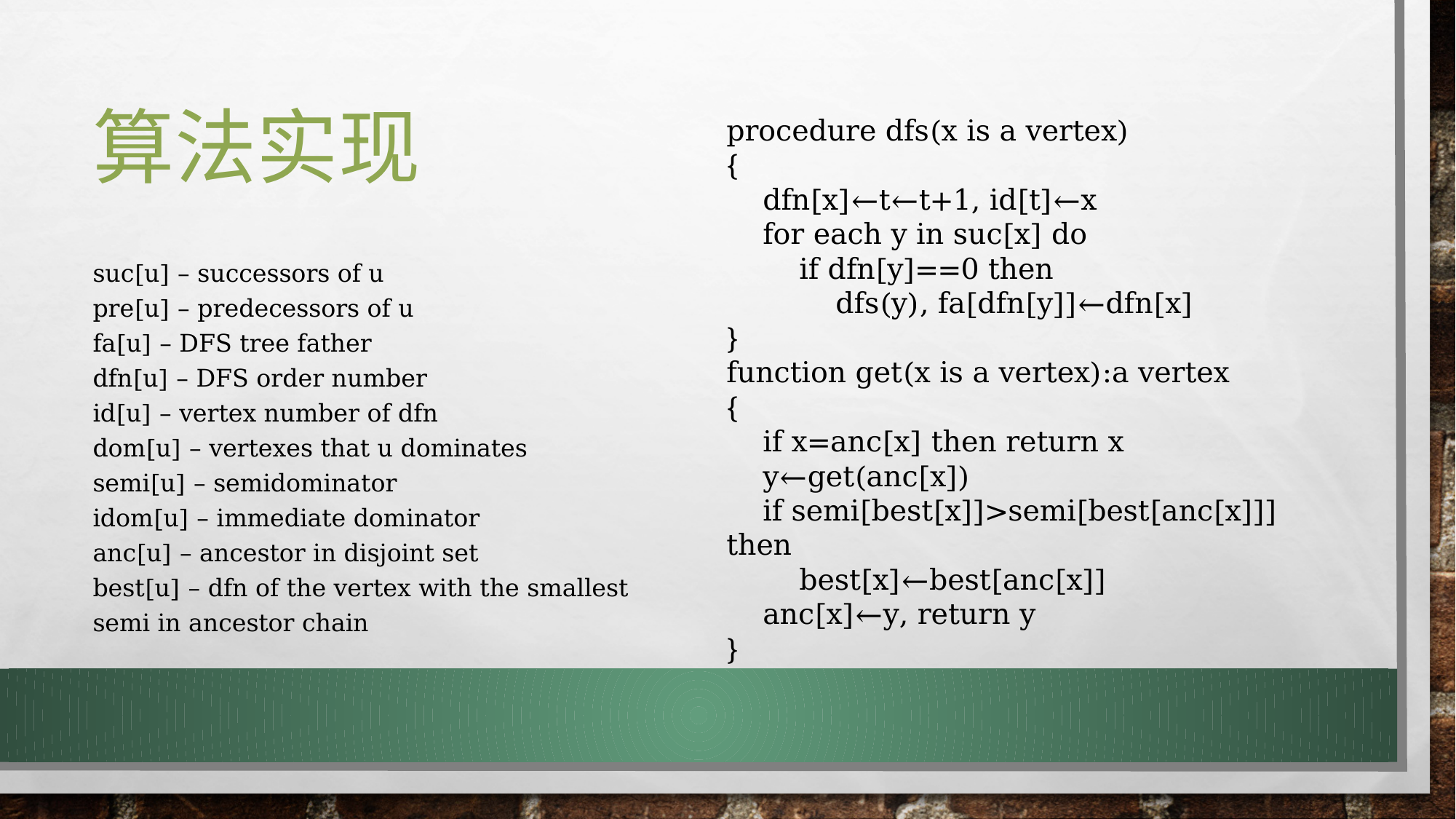

# 算法实现
procedure dfs(x is a vertex)
{
    dfn[x]←t←t+1, id[t]←x
    for each y in suc[x] do
        if dfn[y]==0 then
            dfs(y), fa[dfn[y]]←dfn[x]
}
function get(x is a vertex):a vertex
{
    if x=anc[x] then return x
    y←get(anc[x])
    if semi[best[x]]>semi[best[anc[x]]] then
        best[x]←best[anc[x]]
    anc[x]←y, return y
}

suc[u] – successors of u
pre[u] – predecessors of u
fa[u] – DFS tree father
dfn[u] – DFS order number
id[u] – vertex number of dfn
dom[u] – vertexes that u dominates
semi[u] – semidominator
idom[u] – immediate dominator
anc[u] – ancestor in disjoint set
best[u] – dfn of the vertex with the smallest semi in ancestor chain